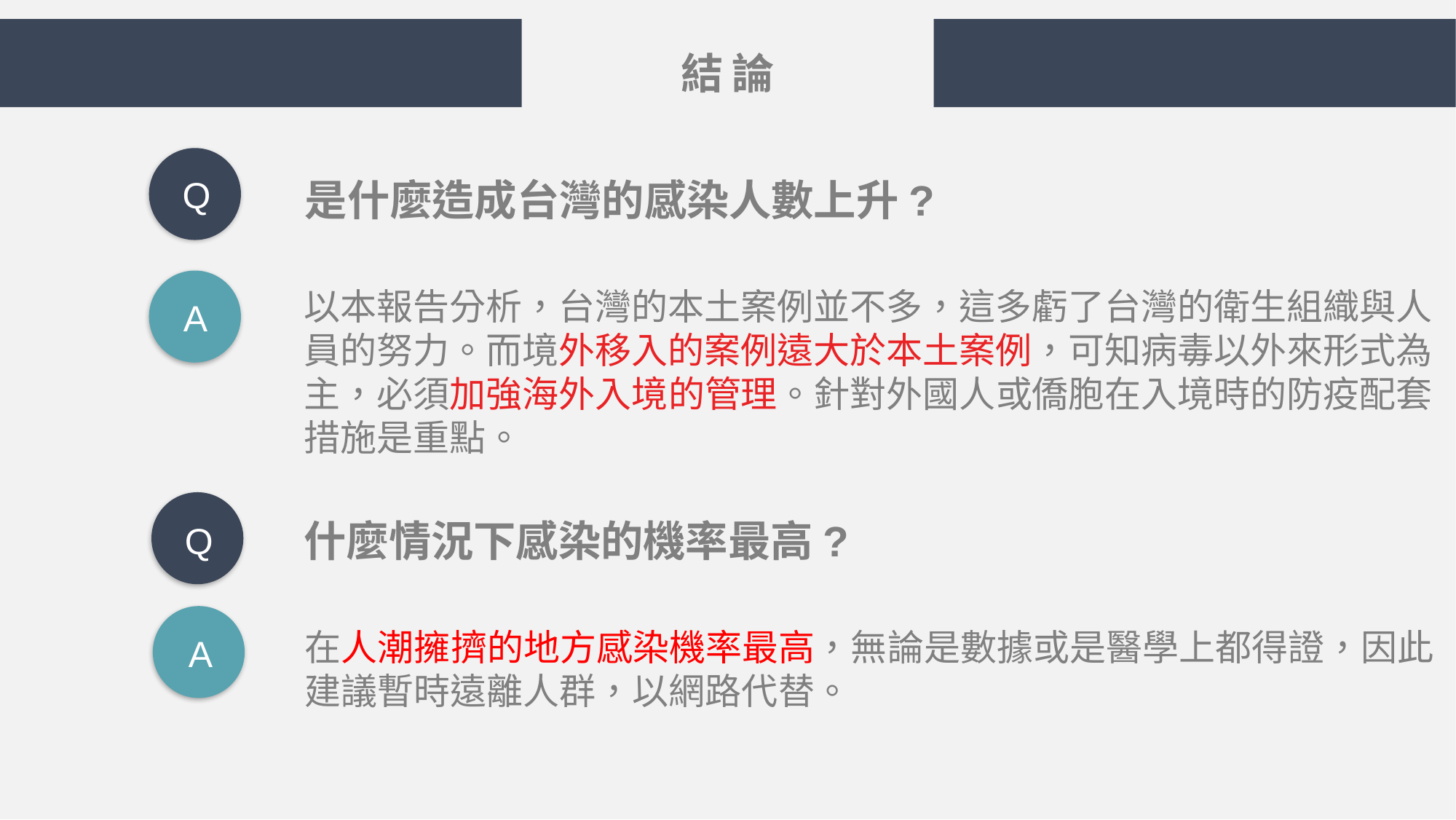

結論

Q
是什麼造成台灣的感染人數上升?

以本報告分析，台灣的本土案例並不多，這多虧了台灣的衛生組織與人員的努力。而境外移入的案例遠大於本土案例，可知病毒以外來形式為主，必須加強海外入境的管理。針對外國人或僑胞在入境時的防疫配套措施是重點。
A

什麼情況下感染的機率最高?
Q

在人潮擁擠的地方感染機率最高，無論是數據或是醫學上都得證，因此建議暫時遠離人群，以網路代替。
A